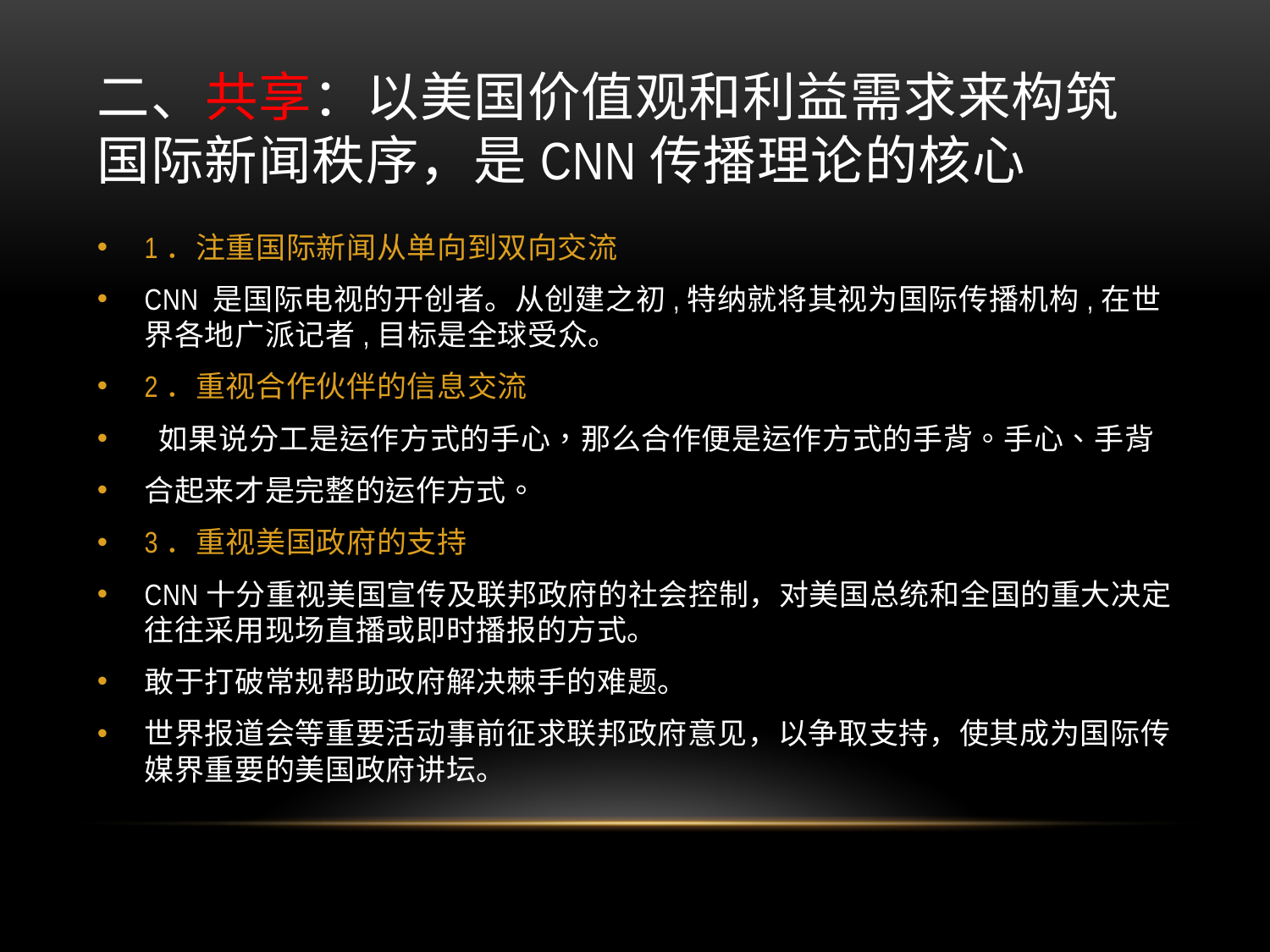

# 二、共享：以美国价值观和利益需求来构筑国际新闻秩序，是CNN传播理论的核心
1．注重国际新闻从单向到双向交流
CNN 是国际电视的开创者。从创建之初,特纳就将其视为国际传播机构,在世界各地广派记者,目标是全球受众。
2．重视合作伙伴的信息交流
 如果说分工是运作方式的手心，那么合作便是运作方式的手背。手心、手背
合起来才是完整的运作方式。
3．重视美国政府的支持
CNN十分重视美国宣传及联邦政府的社会控制，对美国总统和全国的重大决定往往采用现场直播或即时播报的方式。
敢于打破常规帮助政府解决棘手的难题。
世界报道会等重要活动事前征求联邦政府意见，以争取支持，使其成为国际传媒界重要的美国政府讲坛。